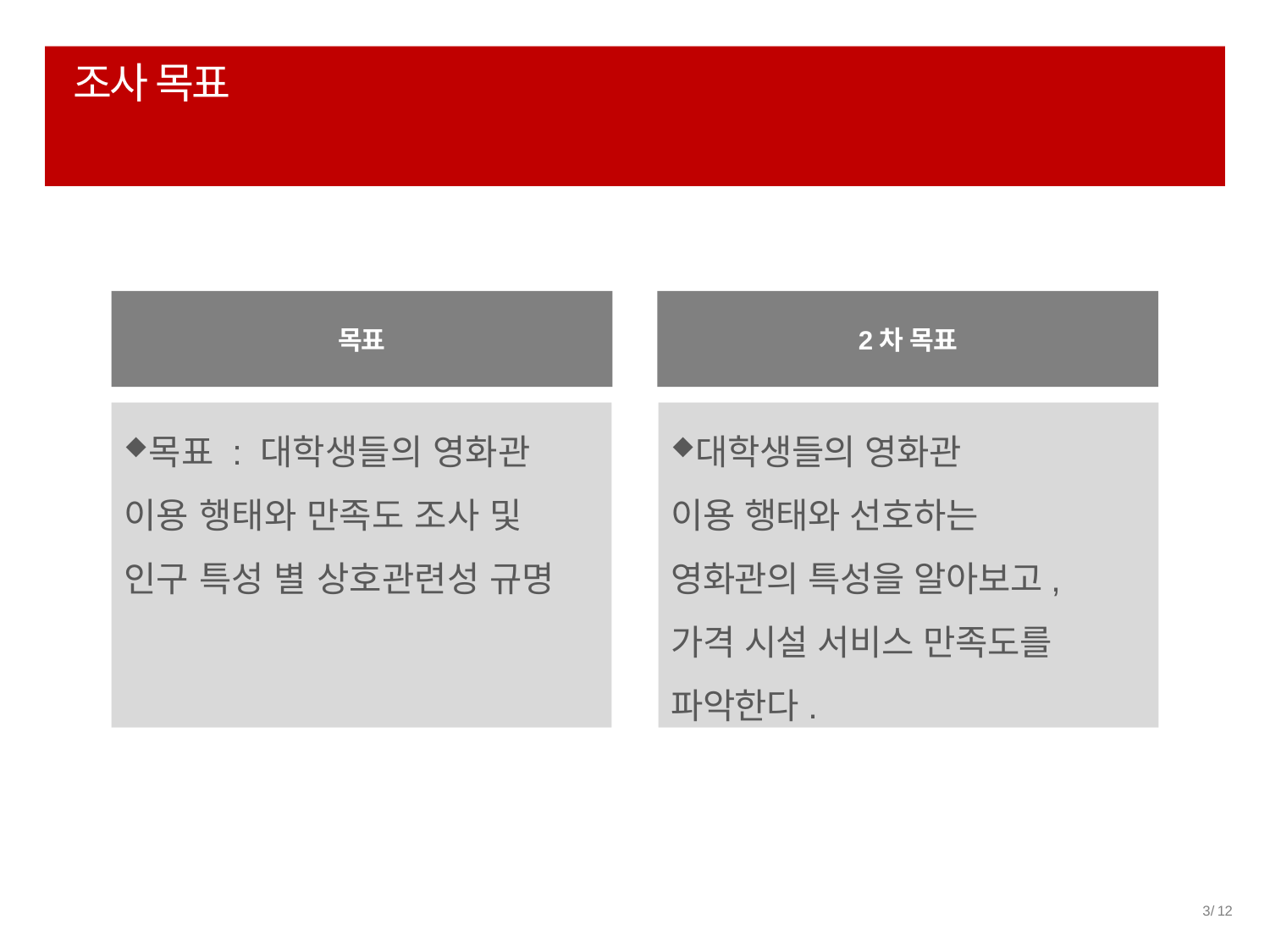

# 조사 목표
목표
2차 목표
목표 : 대학생들의 영화관
이용 행태와 만족도 조사 및  인구 특성 별 상호관련성 규명
대학생들의 영화관
이용 행태와 선호하는
영화관의 특성을 알아보고,   가격 시설 서비스 만족도를  파악한다.
3/ 12